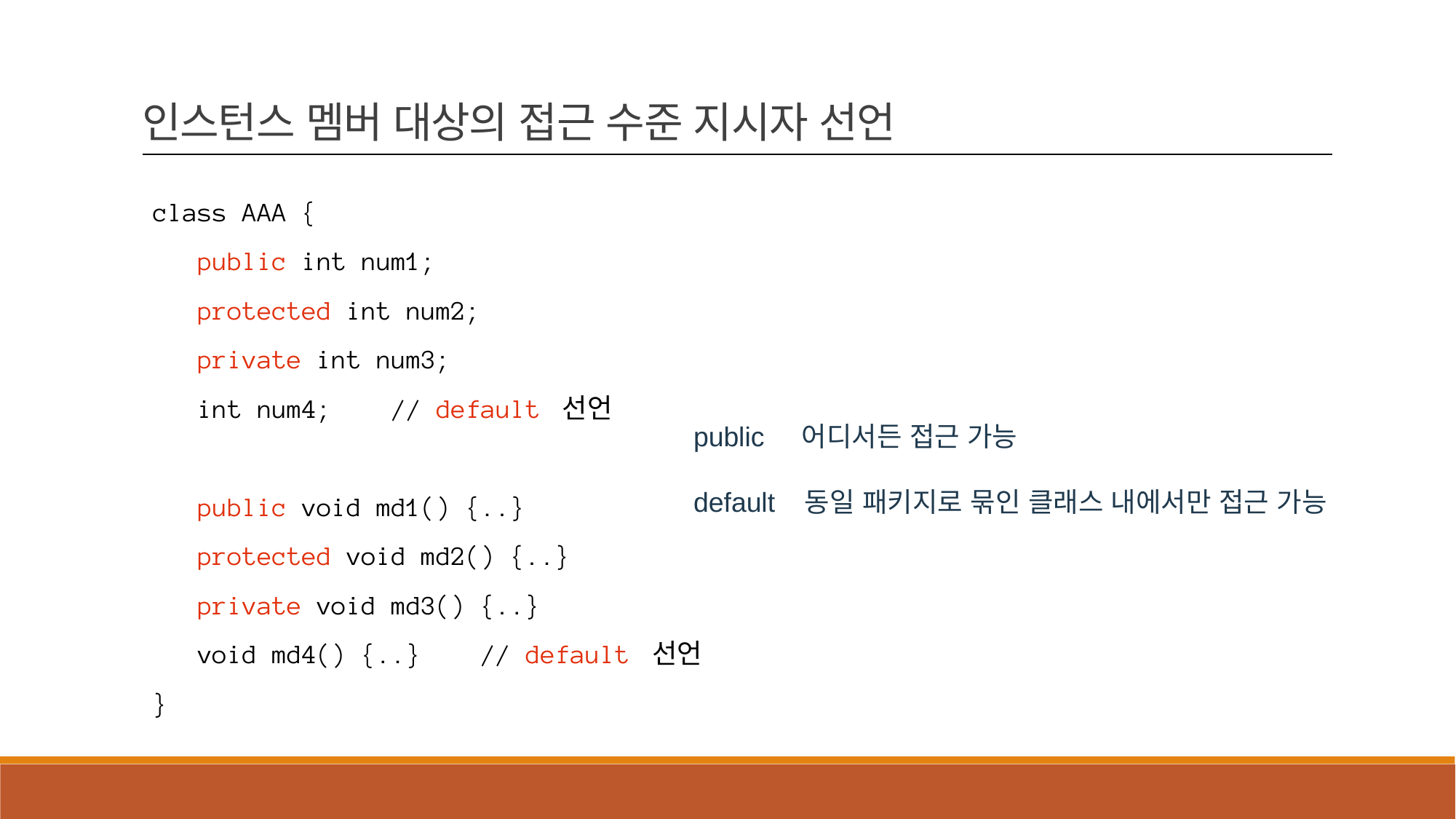

인스턴스 멤버 대상의 접근 수준 지시자 선언
class AAA {
   public int num1;
   protected int num2;
   private int num3;
   int num4;    // default 선언

   public void md1() {..}
   protected void md2() {..}
   private void md3() {..}
   void md4() {..}    // default 선언
}
public    어디서든 접근 가능
default   동일 패키지로 묶인 클래스 내에서만 접근 가능